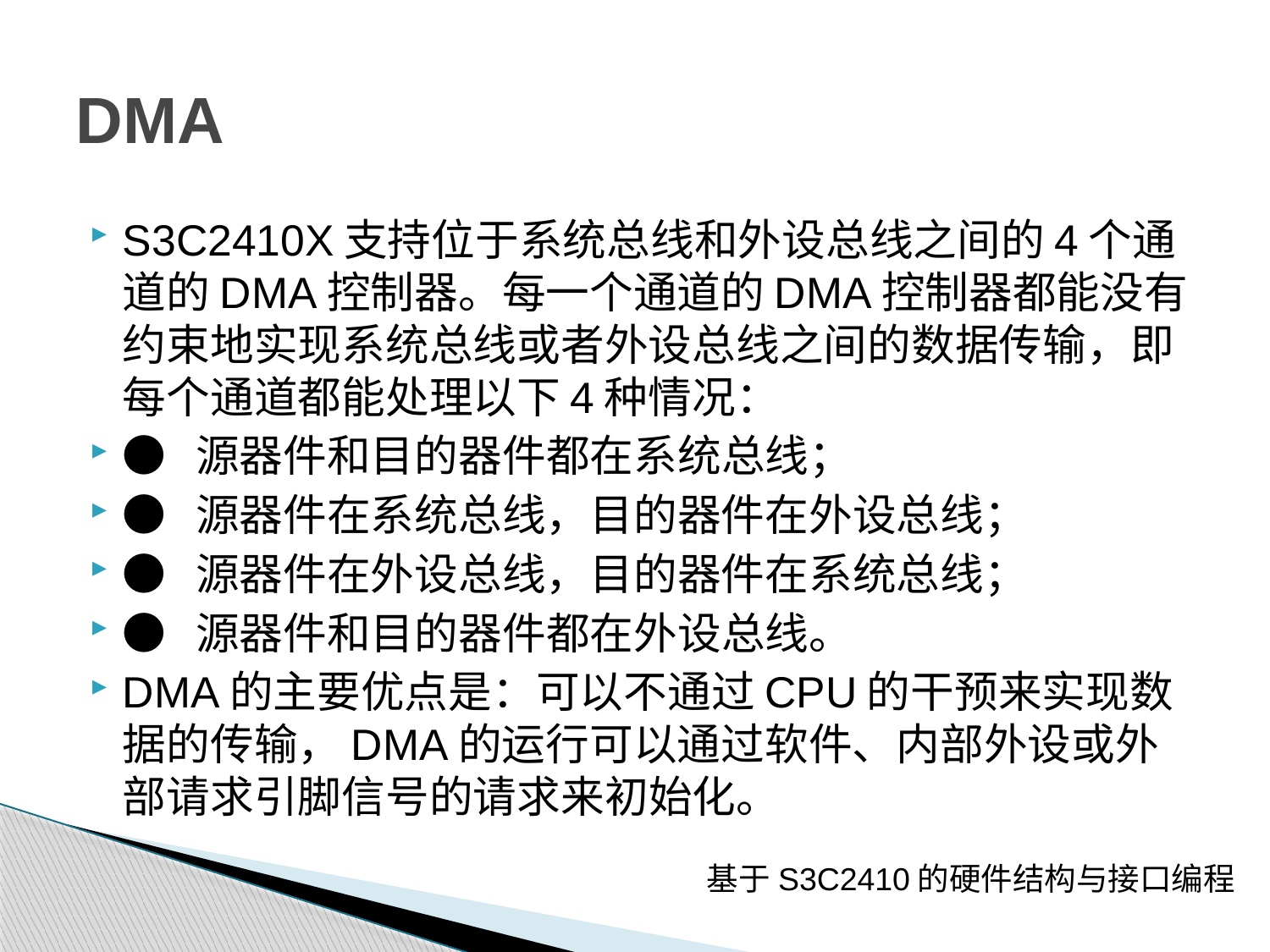

# DMA
S3C2410X支持位于系统总线和外设总线之间的4个通道的DMA控制器。每一个通道的DMA控制器都能没有约束地实现系统总线或者外设总线之间的数据传输，即每个通道都能处理以下4种情况：
●  源器件和目的器件都在系统总线；
●  源器件在系统总线，目的器件在外设总线；
●  源器件在外设总线，目的器件在系统总线；
●  源器件和目的器件都在外设总线。
DMA的主要优点是：可以不通过CPU的干预来实现数据的传输，DMA的运行可以通过软件、内部外设或外部请求引脚信号的请求来初始化。

基于S3C2410的硬件结构与接口编程